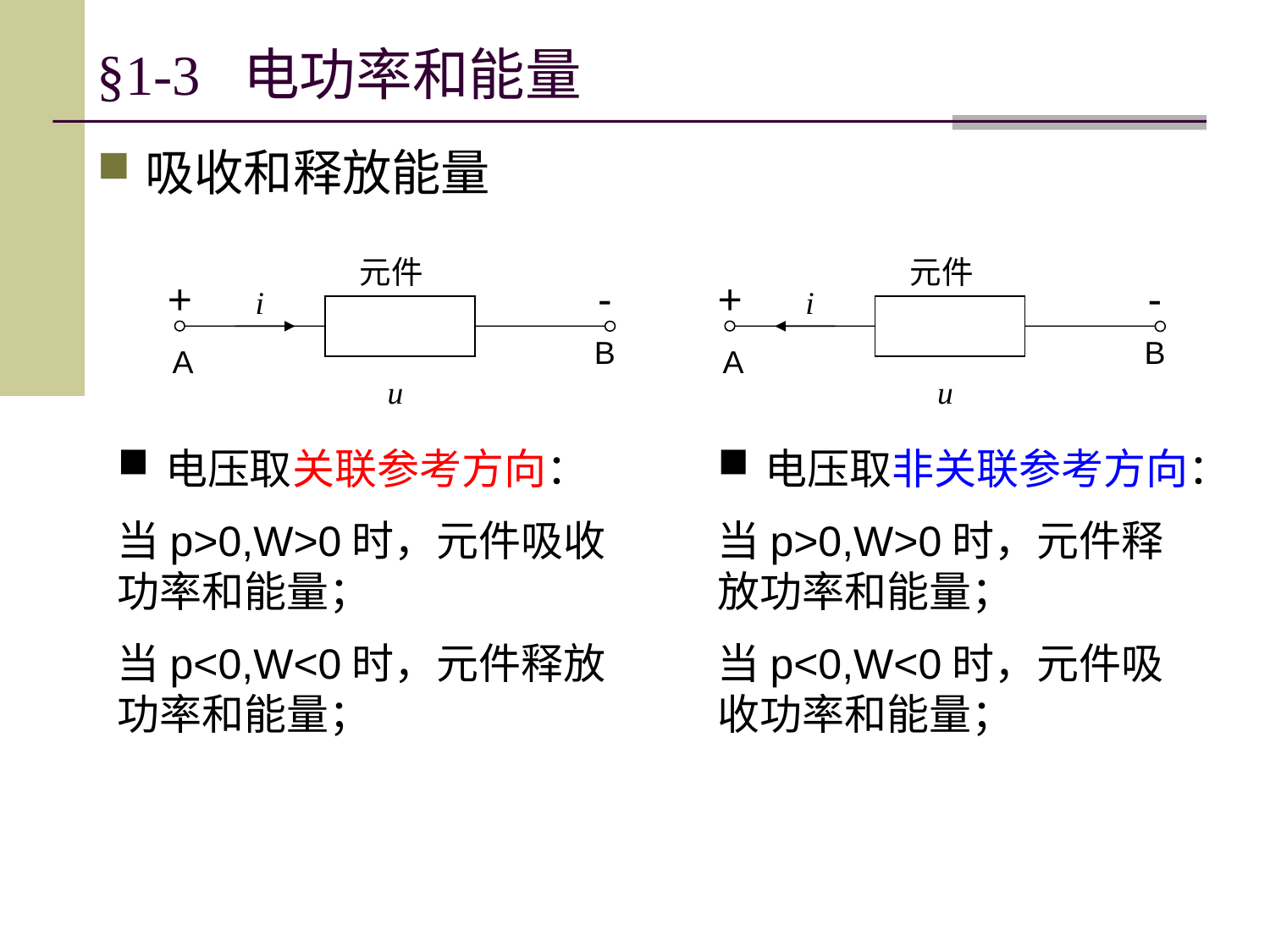

# §1-3  电功率和能量
吸收和释放能量
元件
+
-
i

B
A
u
元件
+
-
i

B
A
u

电压取关联参考方向：
当p>0,W>0时，元件吸收功率和能量；
当p<0,W<0时，元件释放功率和能量；
电压取非关联参考方向：
当p>0,W>0时，元件释放功率和能量；
当p<0,W<0时，元件吸收功率和能量；